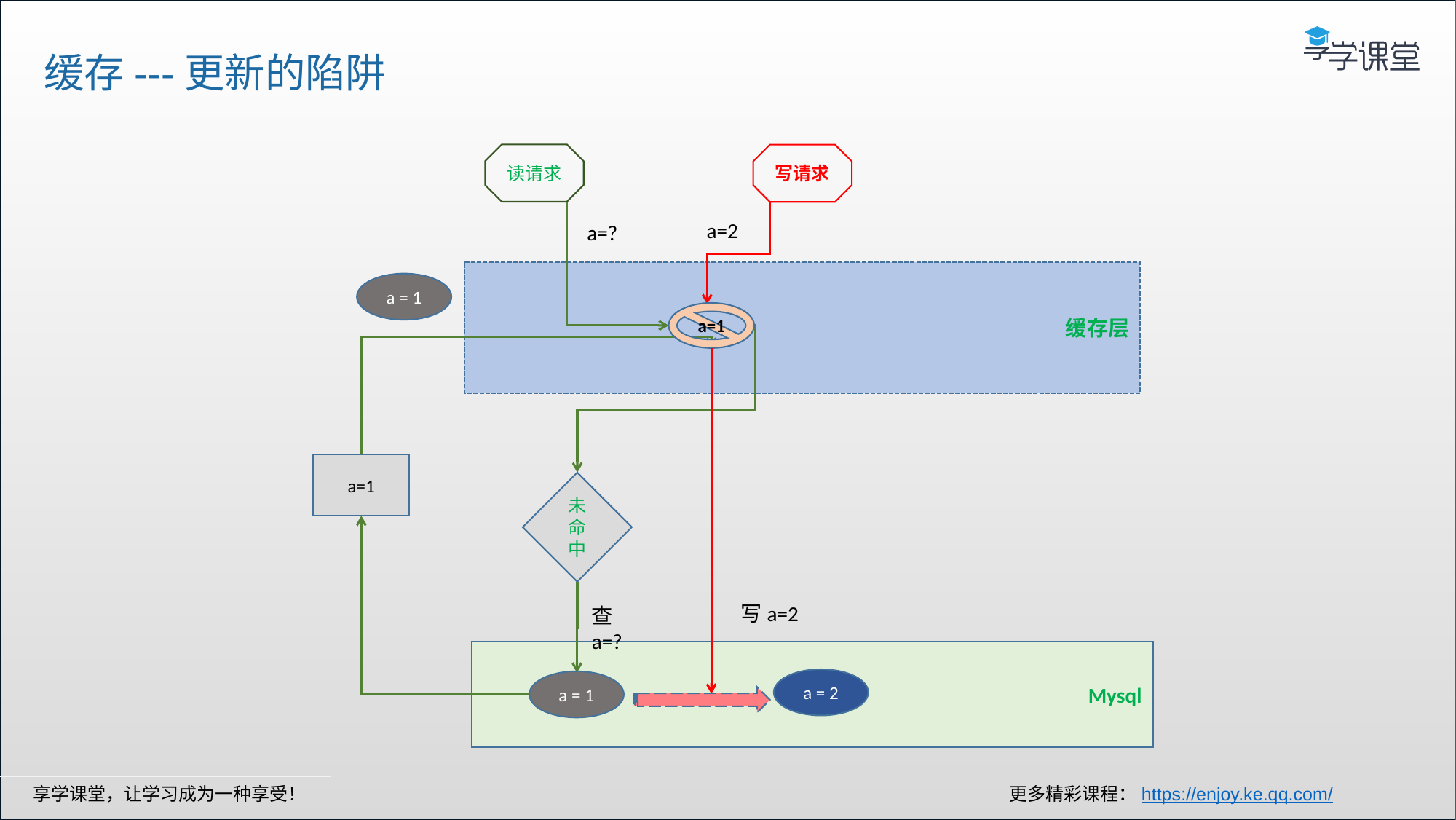

缓存---更新的陷阱
读请求
写请求
a=2
a=?
缓存层
a = 1
a=1
a=1
未命中
写a=2
查a=?
Mysql
a = 2
a = 1